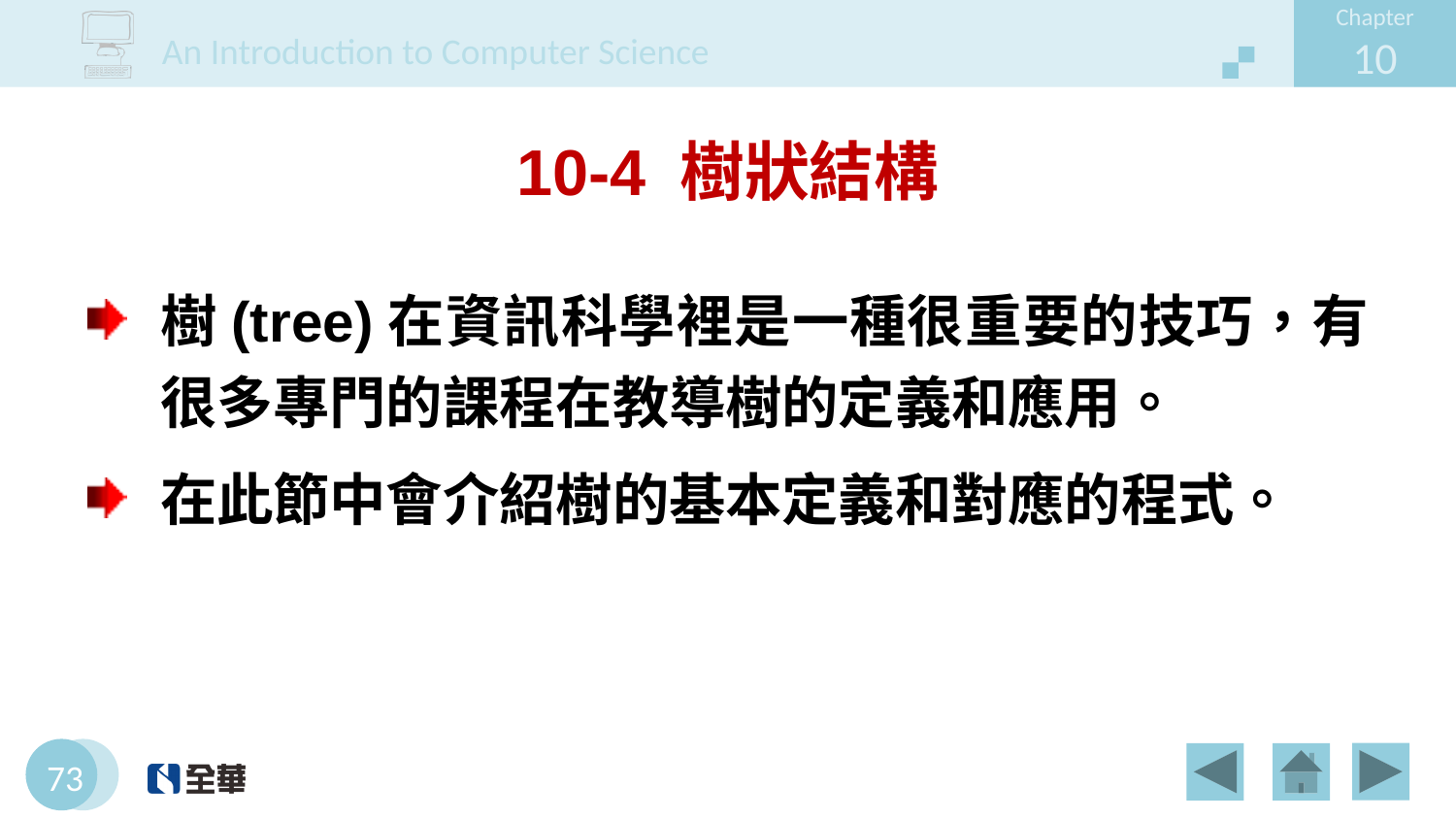

# 10-4 樹狀結構
樹(tree)在資訊科學裡是一種很重要的技巧，有很多專門的課程在教導樹的定義和應用。
在此節中會介紹樹的基本定義和對應的程式。